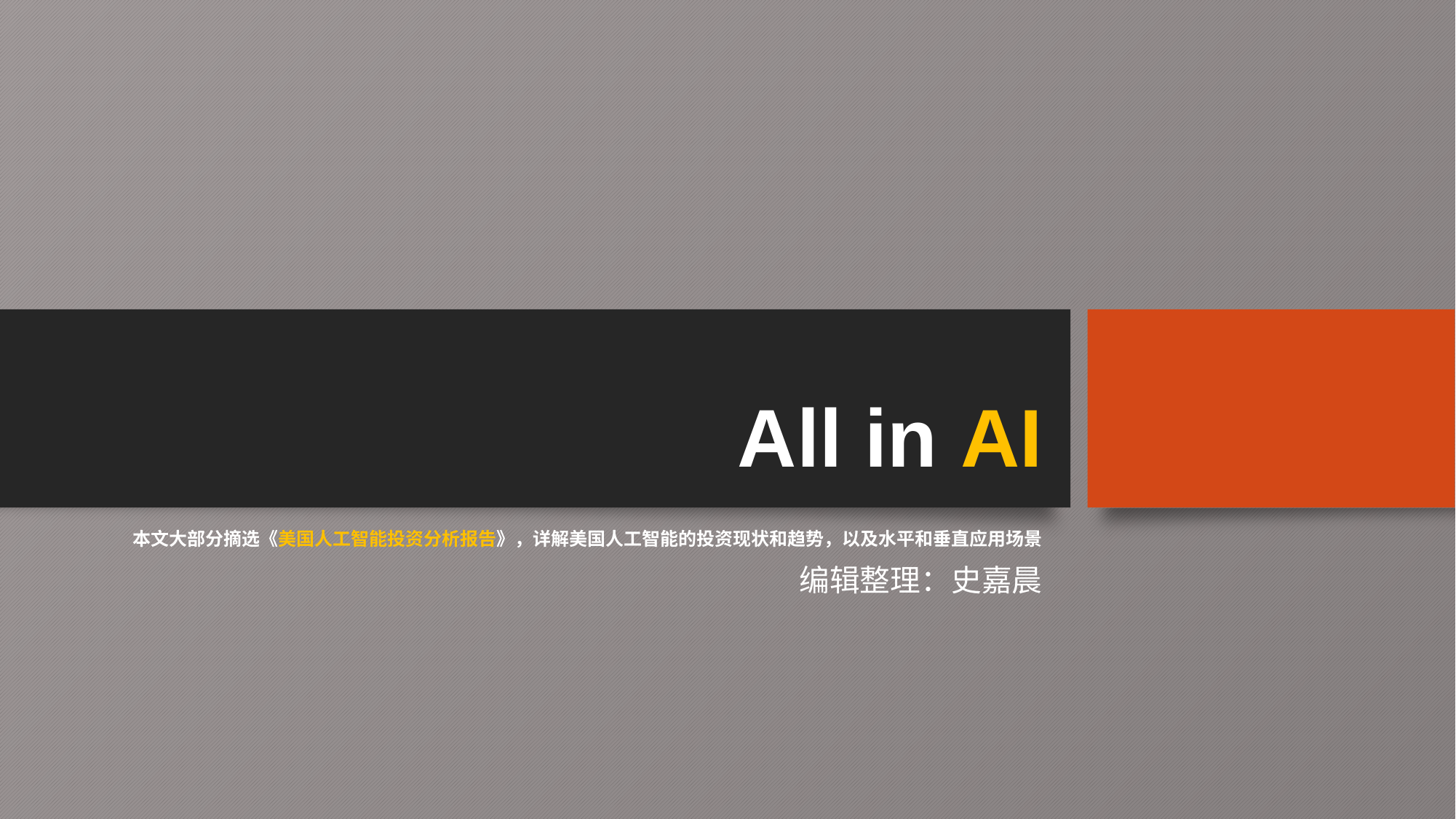

# All in AI
本文大部分摘选《美国人工智能投资分析报告》，详解美国人工智能的投资现状和趋势，以及水平和垂直应用场景
编辑整理：史嘉晨